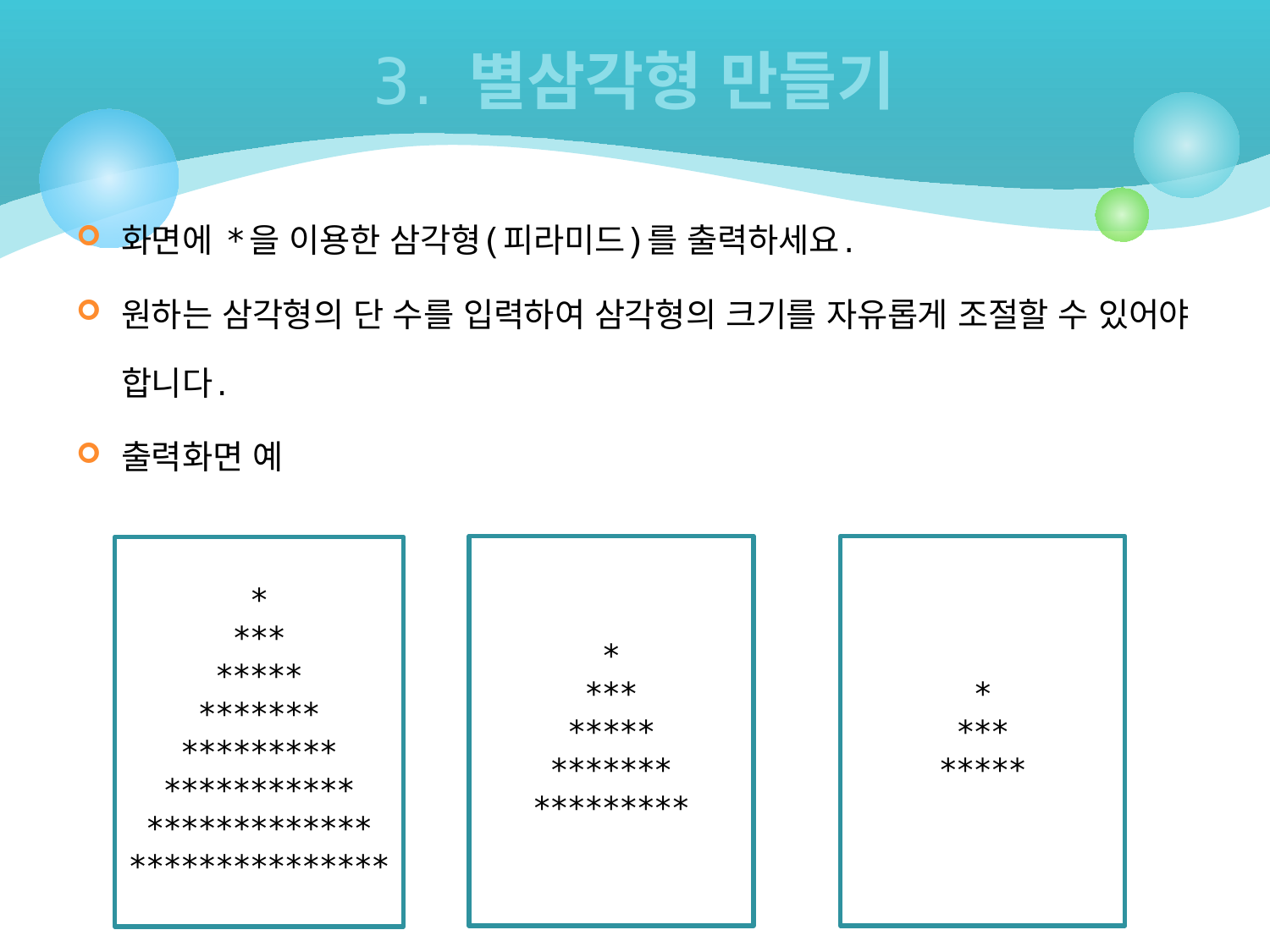

# 3. 별삼각형 만들기
화면에 *을 이용한 삼각형(피라미드)를 출력하세요.
원하는 삼각형의 단 수를 입력하여 삼각형의 크기를 자유롭게 조절할 수 있어야 합니다.
출력화면 예
*
***
*****
*******
*********
*
***
*****
*
***
*****
*******
*********
***********
*************
***************